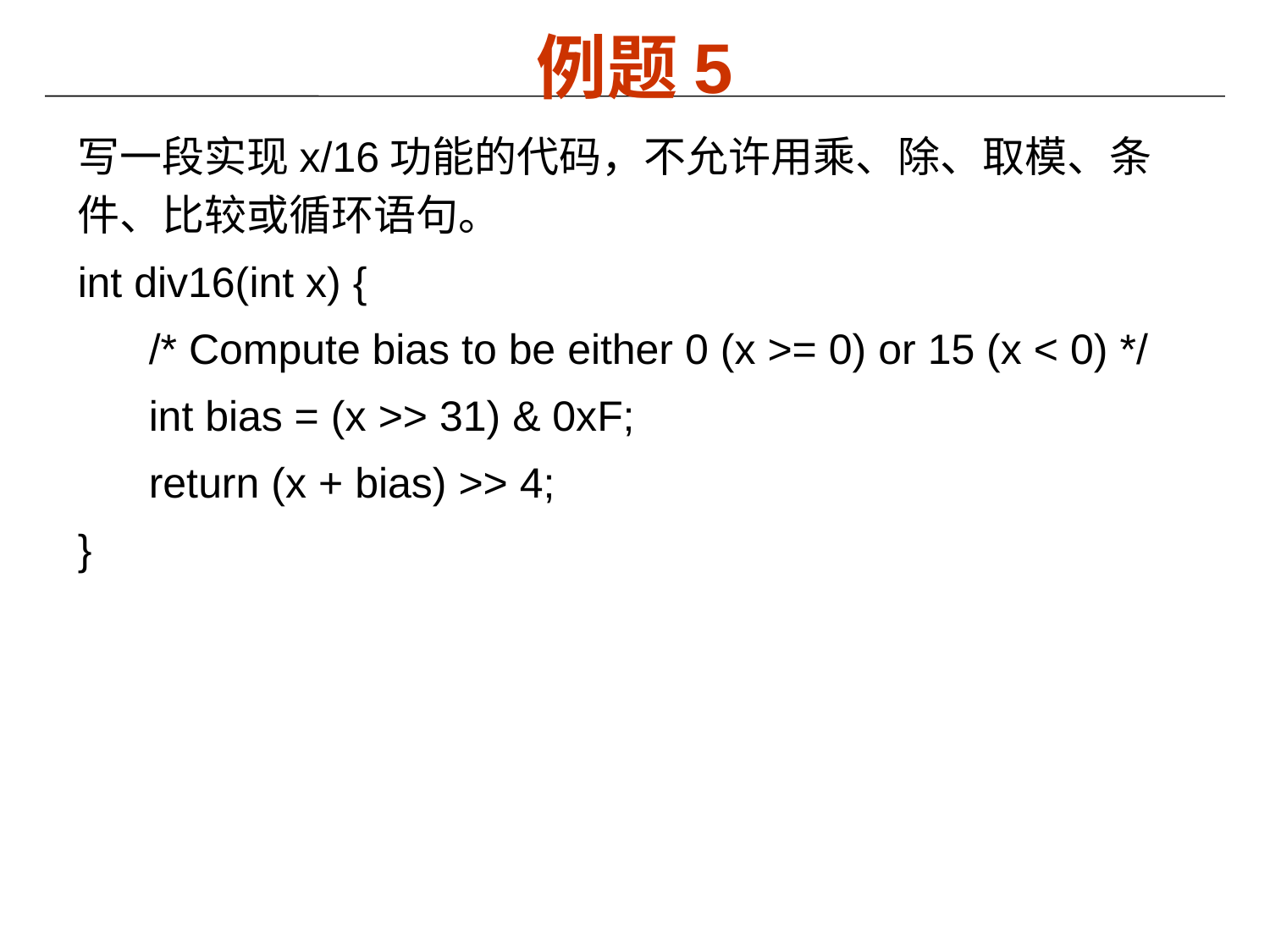

# 例题5
写一段实现x/16功能的代码，不允许用乘、除、取模、条件、比较或循环语句。
int div16(int x) {
      /* Compute bias to be either 0 (x >= 0) or 15 (x < 0) */
      int bias = (x >> 31) & 0xF;
      return (x + bias) >> 4;
}